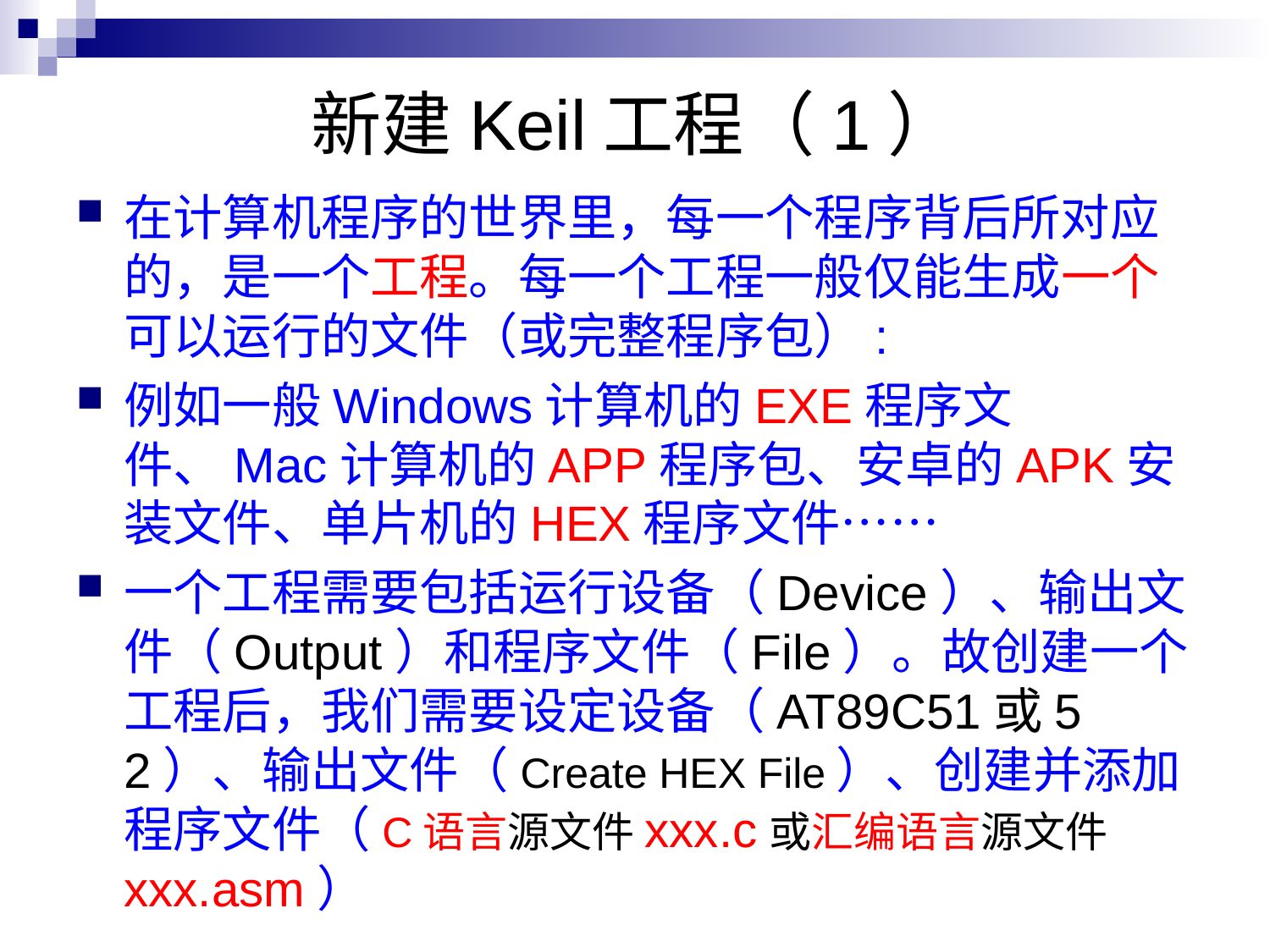

# 新建Keil工程（1）
在计算机程序的世界里，每一个程序背后所对应的，是一个工程。每一个工程一般仅能生成一个可以运行的文件（或完整程序包）:
例如一般Windows计算机的EXE程序文件、Mac计算机的APP程序包、安卓的APK安装文件、单片机的HEX程序文件……
一个工程需要包括运行设备（Device）、输出文件（Output）和程序文件（File）。故创建一个工程后，我们需要设定设备（AT89C51或52）、输出文件（Create HEX File）、创建并添加程序文件（C语言源文件xxx.c或汇编语言源文件xxx.asm）